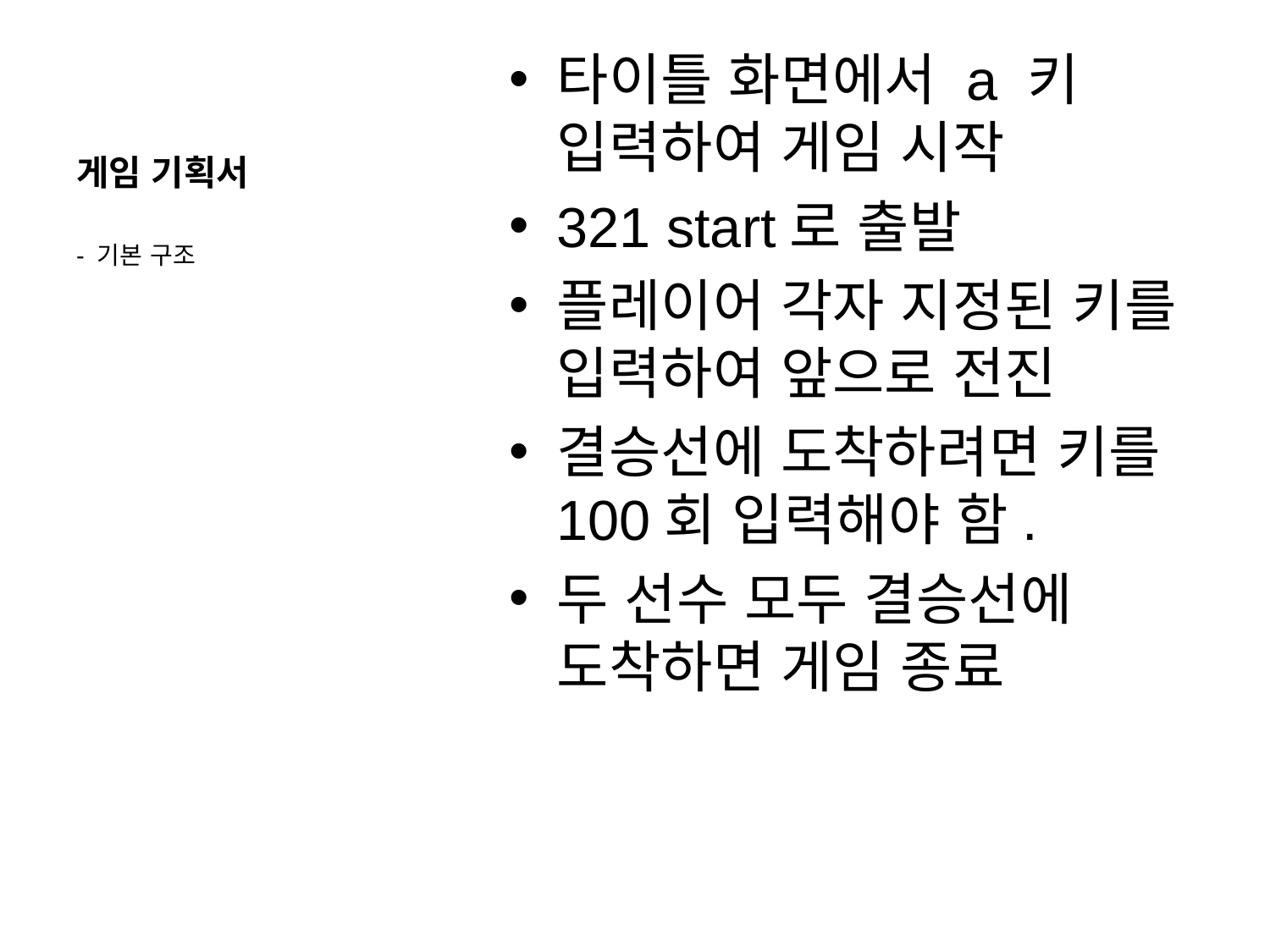

# 게임 기획서
타이틀 화면에서 a 키 입력하여 게임 시작
321 start로 출발
플레이어 각자 지정된 키를 입력하여 앞으로 전진
결승선에 도착하려면 키를 100회 입력해야 함.
두 선수 모두 결승선에 도착하면 게임 종료

- 기본 구조